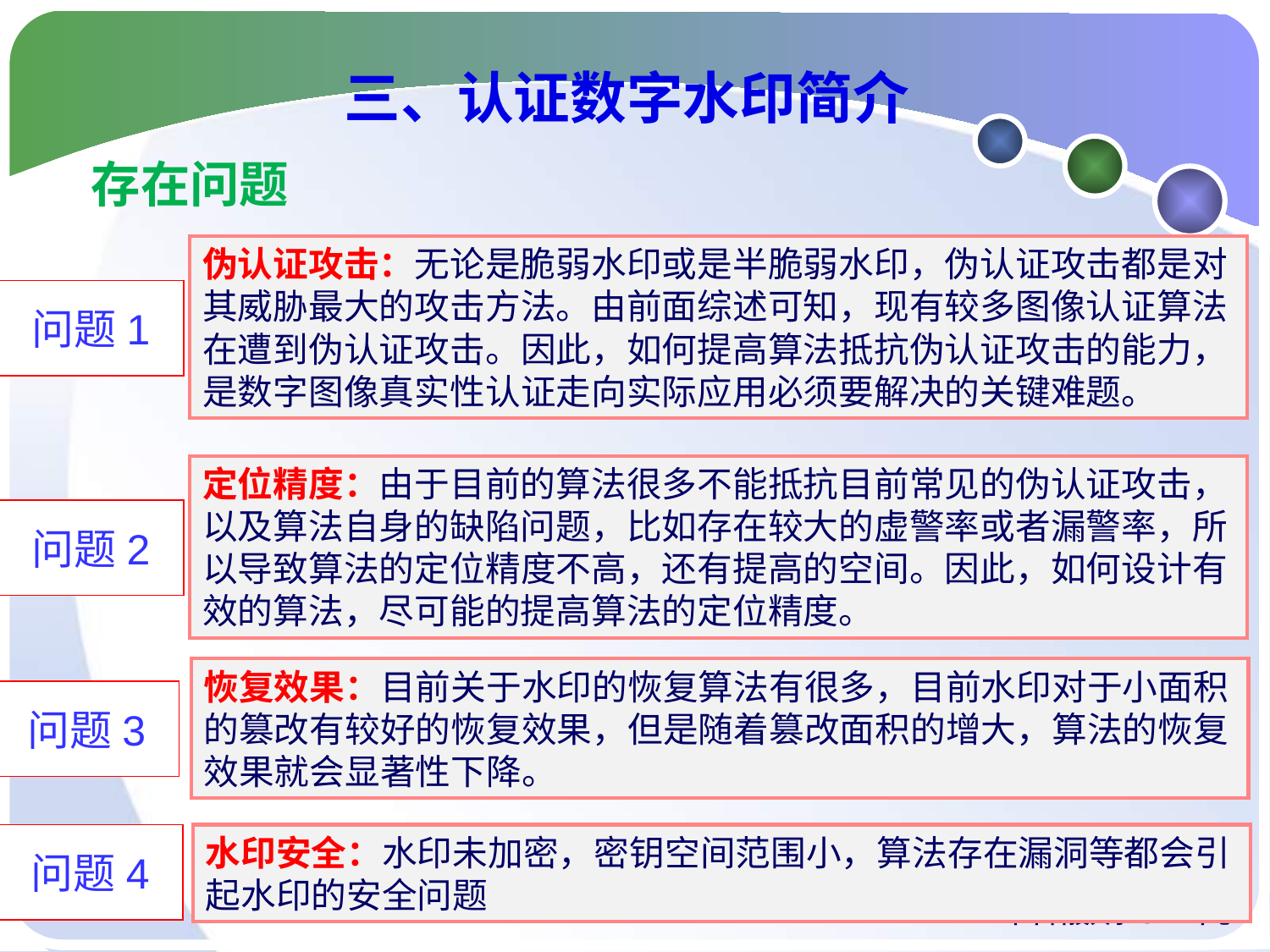

三、认证数字水印简介
存在问题
伪认证攻击：无论是脆弱水印或是半脆弱水印，伪认证攻击都是对其威胁最大的攻击方法。由前面综述可知，现有较多图像认证算法在遭到伪认证攻击。因此，如何提高算法抵抗伪认证攻击的能力，是数字图像真实性认证走向实际应用必须要解决的关键难题。
问题1
定位精度：由于目前的算法很多不能抵抗目前常见的伪认证攻击，以及算法自身的缺陷问题，比如存在较大的虚警率或者漏警率，所以导致算法的定位精度不高，还有提高的空间。因此，如何设计有效的算法，尽可能的提高算法的定位精度。
问题2
恢复效果：目前关于水印的恢复算法有很多，目前水印对于小面积的篡改有较好的恢复效果，但是随着篡改面积的增大，算法的恢复效果就会显著性下降。
问题3
问题4
水印安全：水印未加密，密钥空间范围小，算法存在漏洞等都会引起水印的安全问题
华中科技大学CAD中心